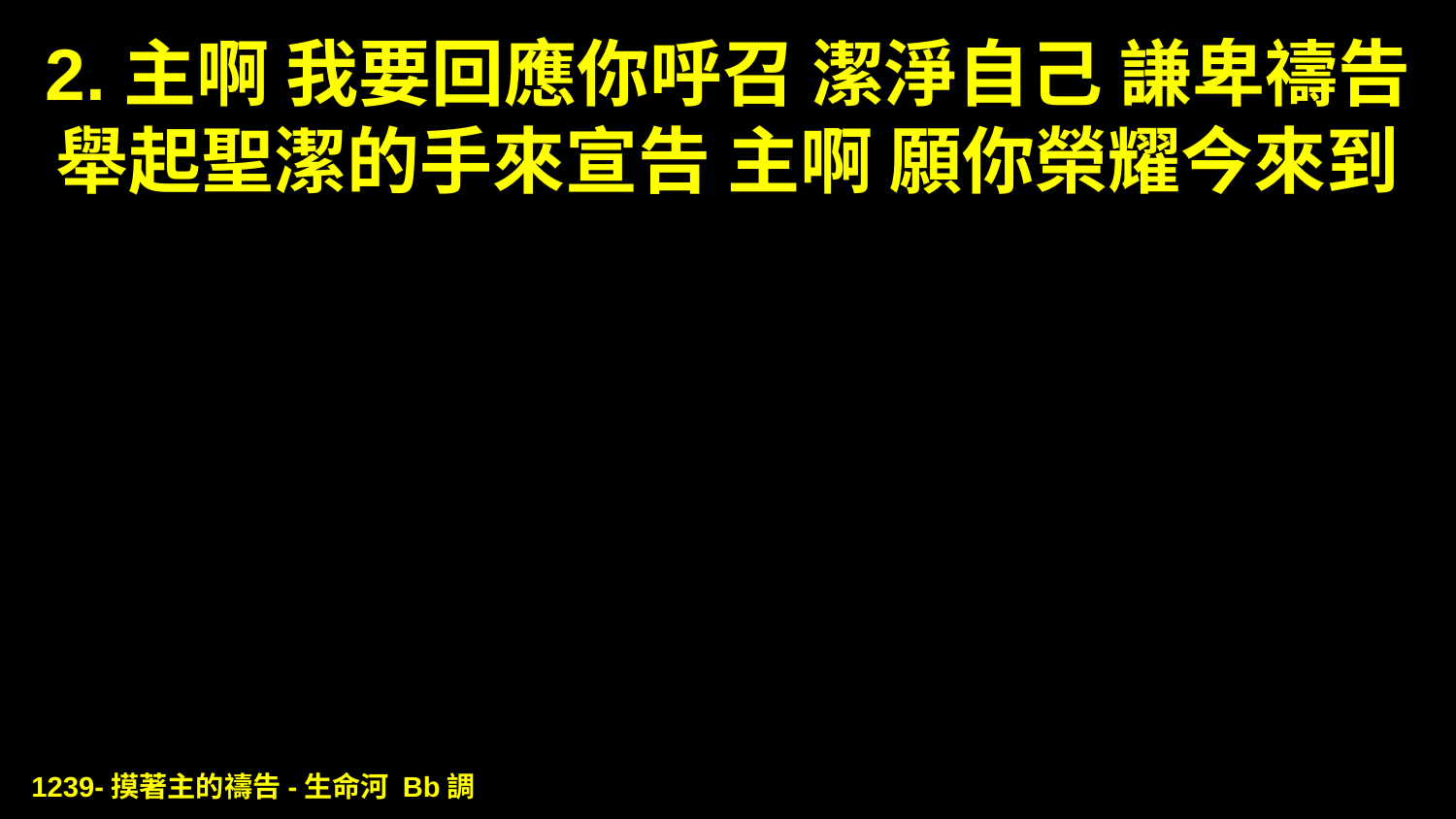

# 2.主啊 我要回應你呼召 潔淨自己 謙卑禱告 舉起聖潔的手來宣告 主啊 願你榮耀今來到
1239-摸著主的禱告-生命河 Bb調